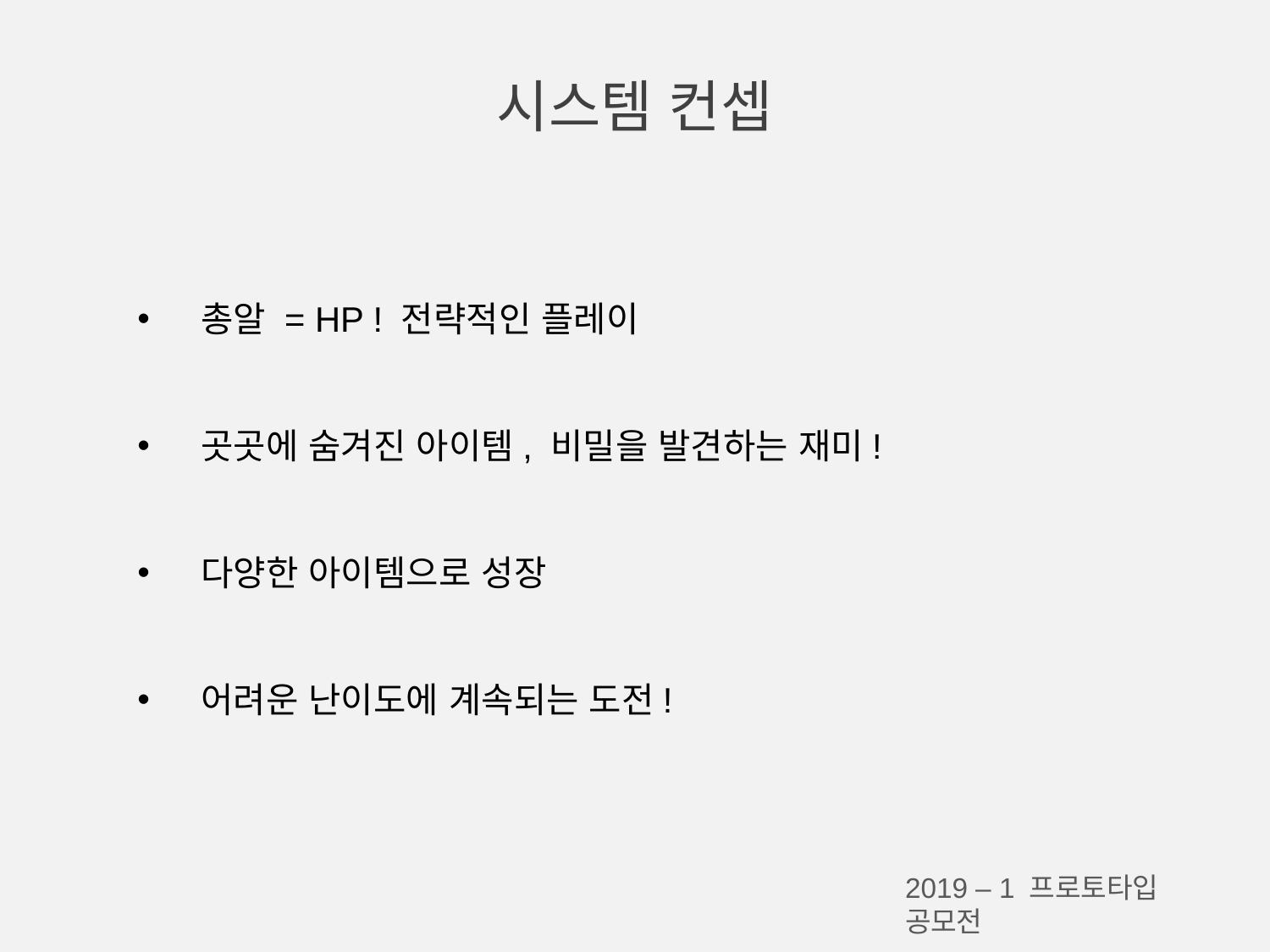

시스템 컨셉

총알 = HP ! 전략적인 플레이
곳곳에 숨겨진 아이템, 비밀을 발견하는 재미!
다양한 아이템으로 성장
어려운 난이도에 계속되는 도전!
2019 – 1 프로토타입 공모전